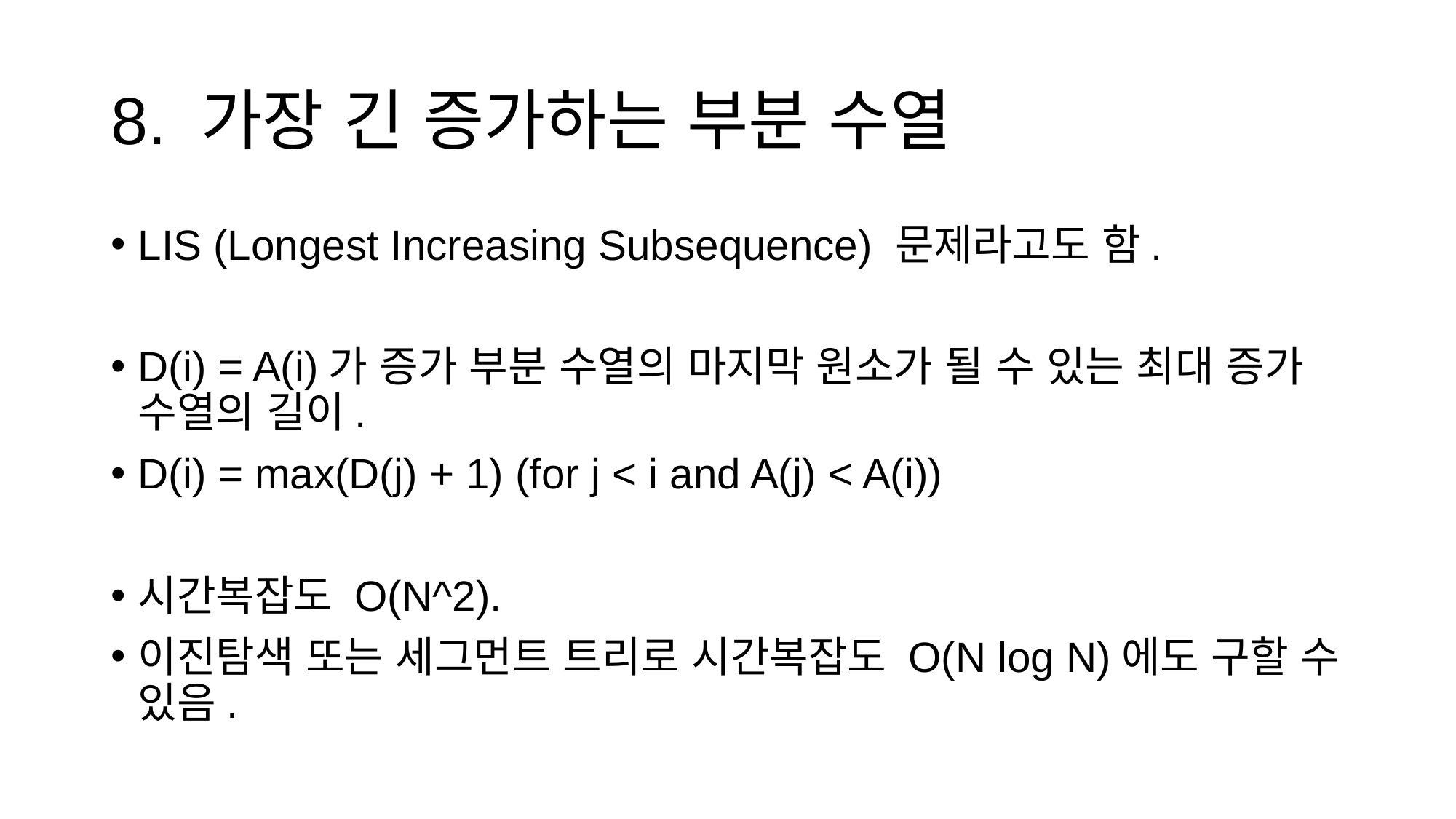

# 8. 가장 긴 증가하는 부분 수열
LIS (Longest Increasing Subsequence) 문제라고도 함.

D(i) = A(i)가 증가 부분 수열의 마지막 원소가 될 수 있는 최대 증가 수열의 길이.
D(i) = max(D(j) + 1) (for j < i and A(j) < A(i))

시간복잡도 O(N^2).
이진탐색 또는 세그먼트 트리로 시간복잡도 O(N log N)에도 구할 수 있음.